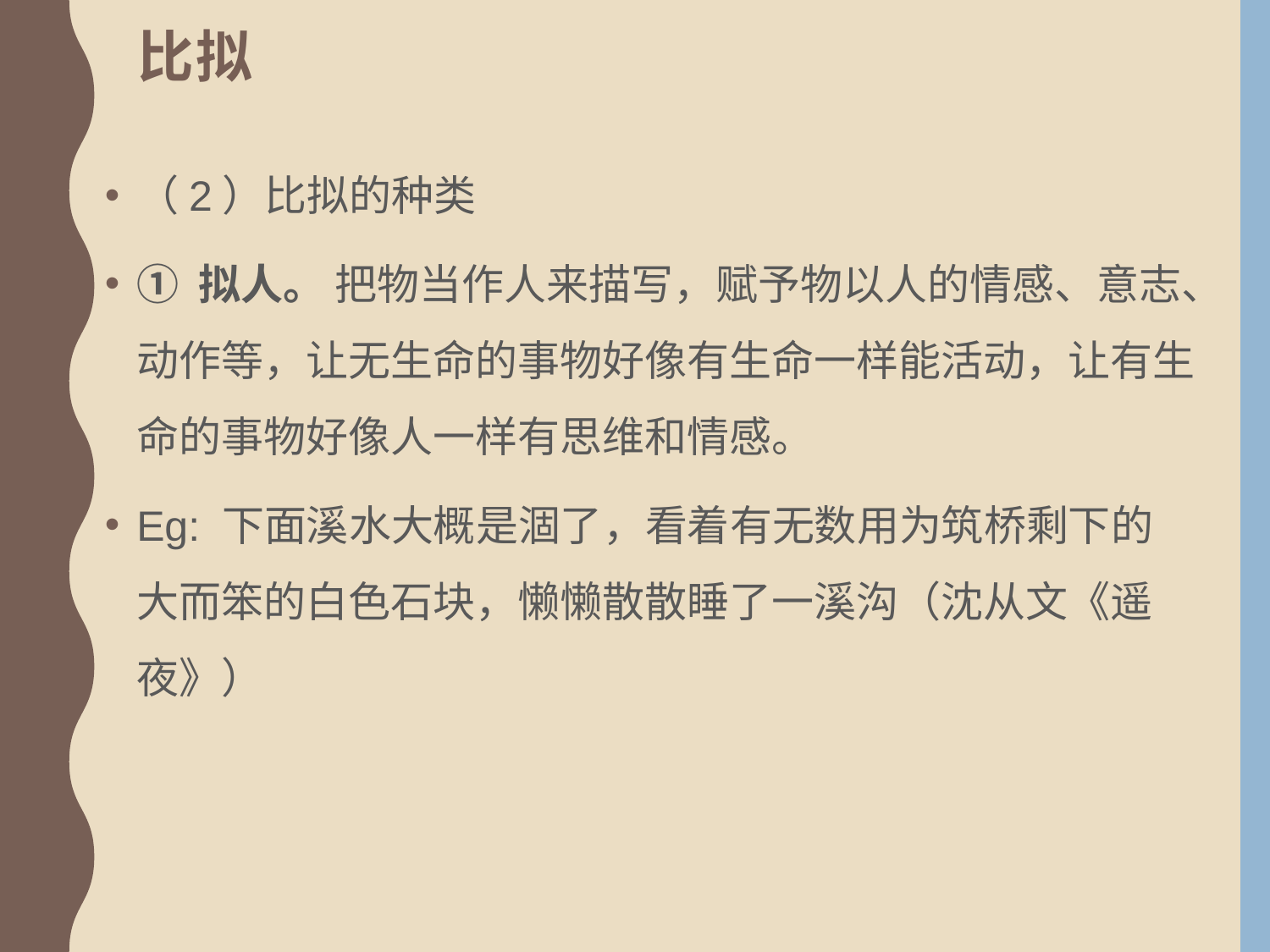

# 比拟
（2）比拟的种类
① 拟人。 把物当作人来描写，赋予物以人的情感、意志、动作等，让无生命的事物好像有生命一样能活动，让有生命的事物好像人一样有思维和情感。
Eg: 下面溪水大概是涸了，看着有无数用为筑桥剩下的大而笨的白色石块，懒懒散散睡了一溪沟（沈从文《遥夜》）